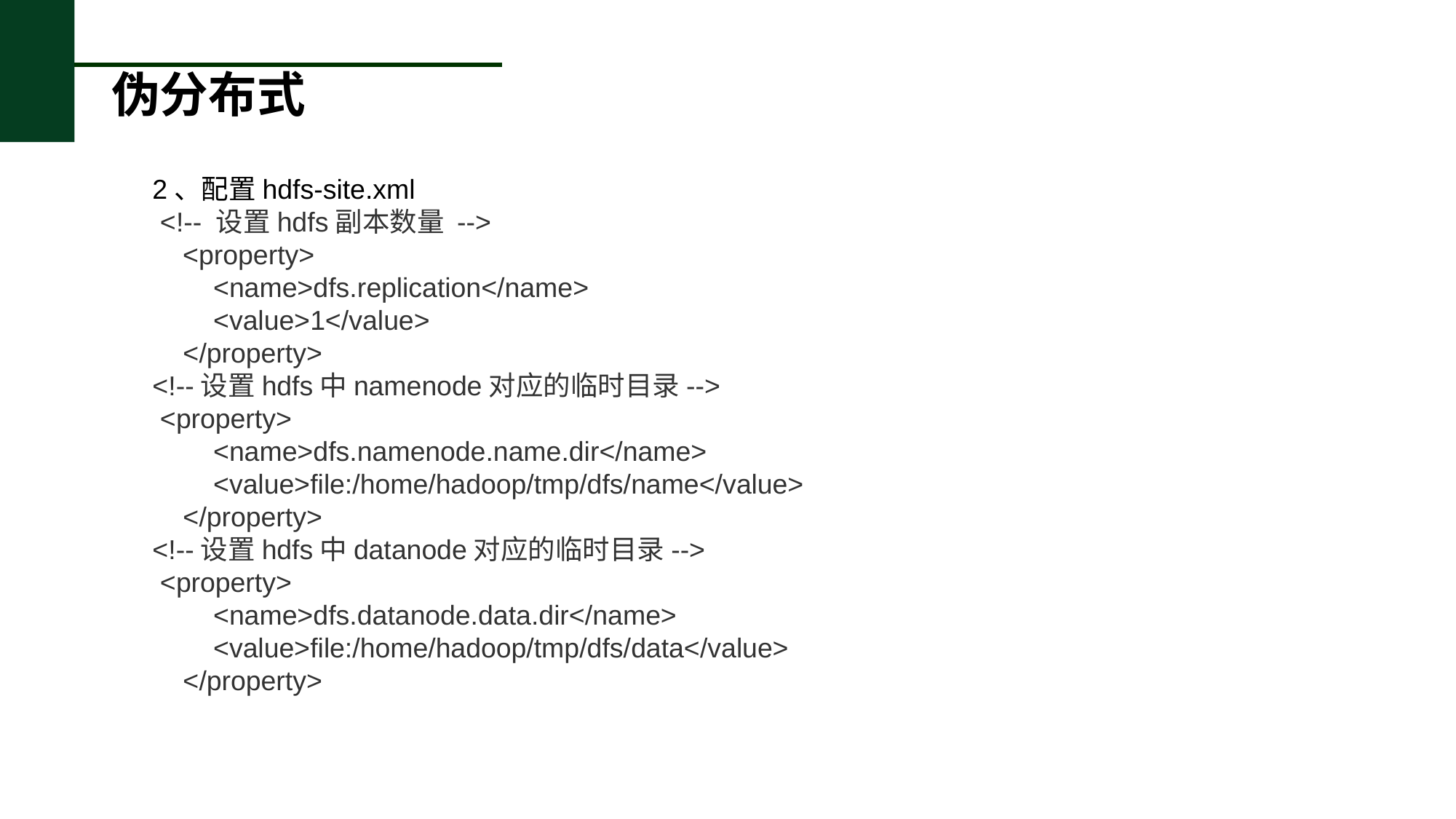

# 伪分布式
2、配置hdfs-site.xml
 <!-- 设置hdfs副本数量 -->
    <property>
        <name>dfs.replication</name>
        <value>1</value>
    </property>
<!--设置hdfs中namenode对应的临时目录-->
 <property>
        <name>dfs.namenode.name.dir</name>
        <value>file:/home/hadoop/tmp/dfs/name</value>
    </property>
<!--设置hdfs中datanode对应的临时目录-->
 <property>
        <name>dfs.datanode.data.dir</name>
        <value>file:/home/hadoop/tmp/dfs/data</value>
    </property>